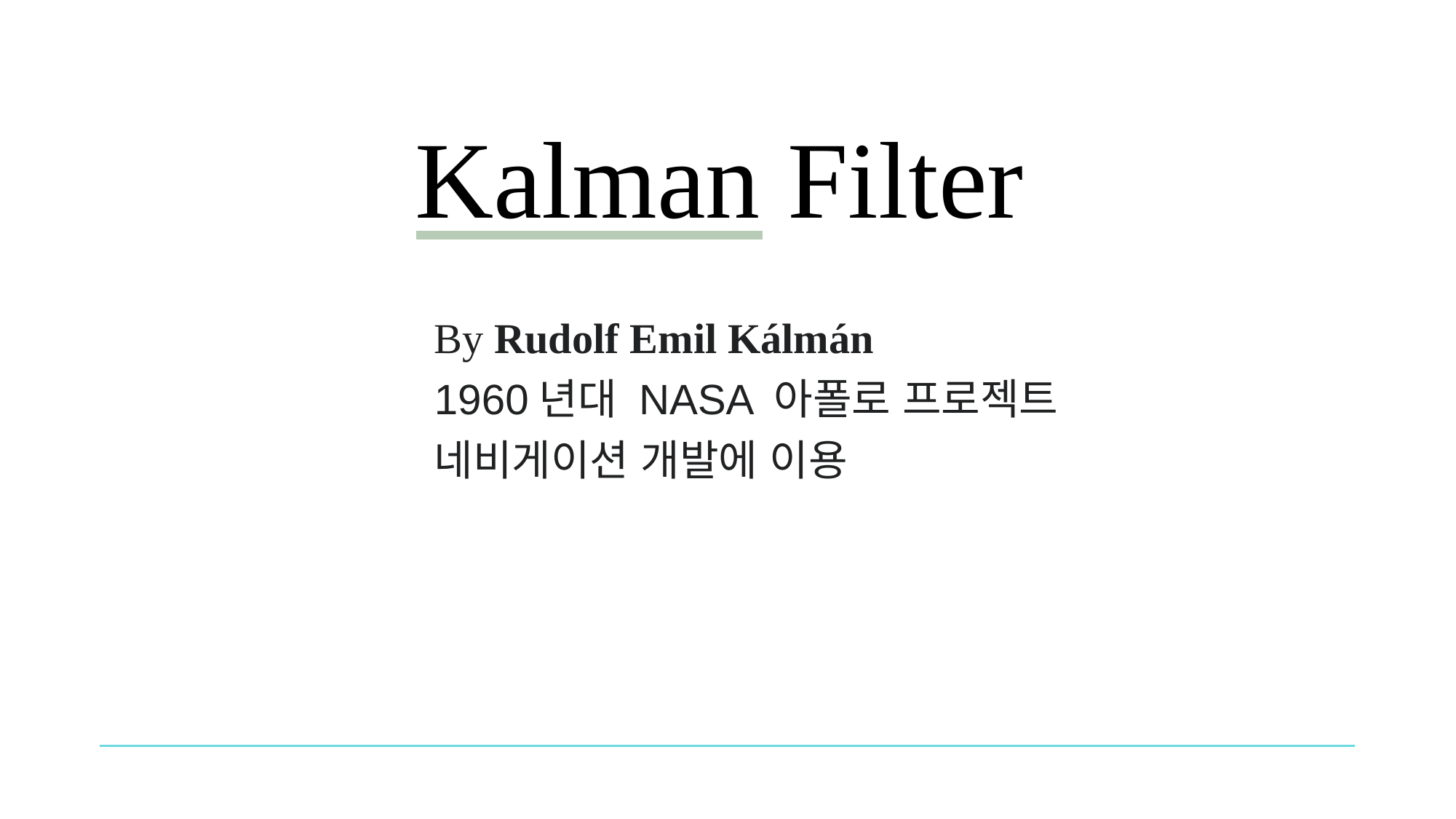

# Kalman Filter
By Rudolf Emil Kálmán
1960년대 NASA 아폴로 프로젝트
네비게이션 개발에 이용